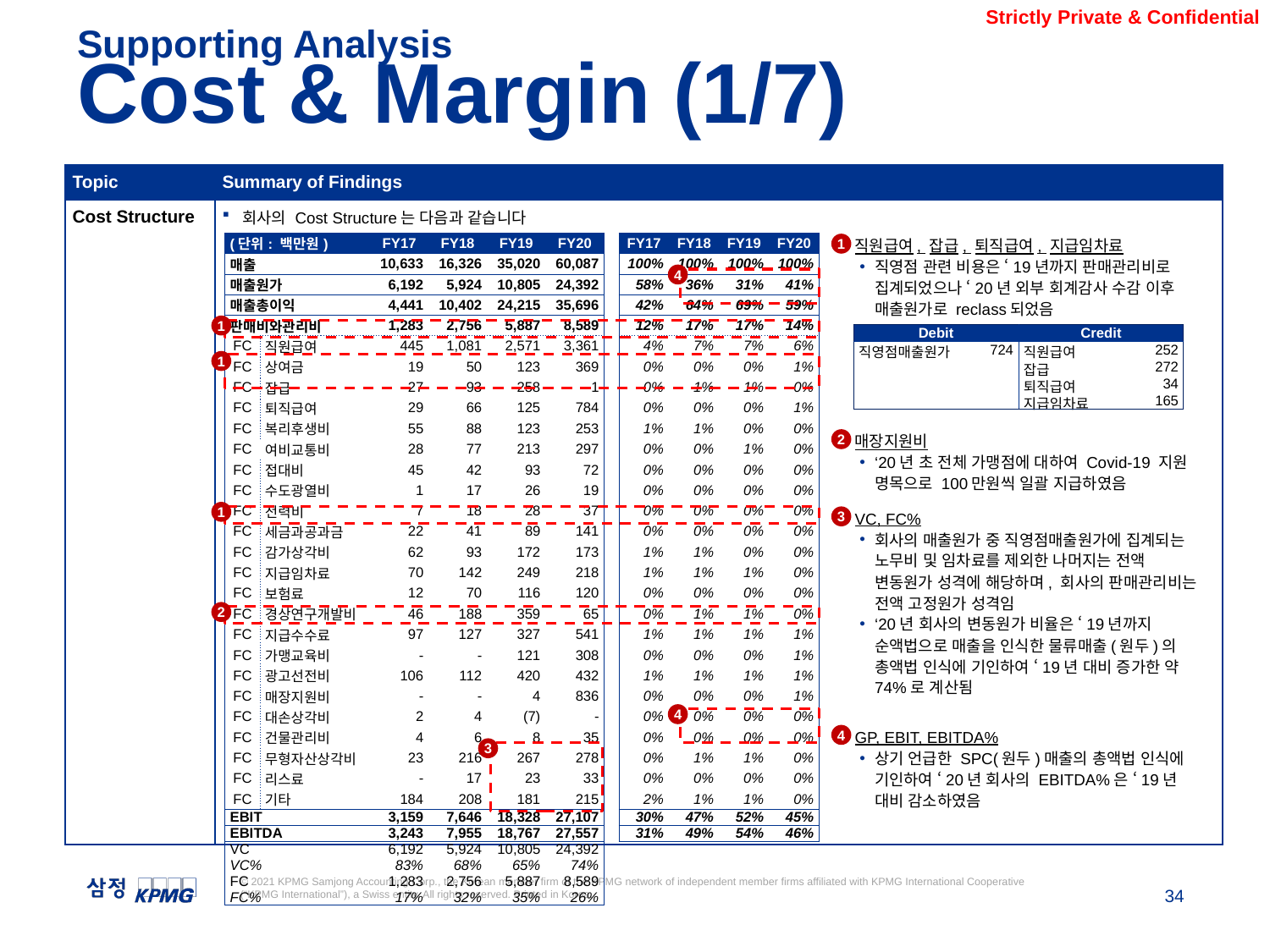

Supporting Analysis
Cost & Margin (1/7)
| Topic | Summary of Findings |
| --- | --- |
| Cost Structure | 회사의 Cost Structure는 다음과 같습니다 |
| (단위: 백만원) |  | FY17 | FY18 | FY19 | FY20 |  | FY17 | FY18 | FY19 | FY20 |
| --- | --- | --- | --- | --- | --- | --- | --- | --- | --- | --- |
| 매출 |  | 10,633 | 16,326 | 35,020 | 60,087 |  | 100% | 100% | 100% | 100% |
| 매출원가 |  | 6,192 | 5,924 | 10,805 | 24,392 |  | 58% | 36% | 31% | 41% |
| 매출총이익 |  | 4,441 | 10,402 | 24,215 | 35,696 |  | 42% | 64% | 69% | 59% |
| 판매비와관리비 |  | 1,283 | 2,756 | 5,887 | 8,589 |  | 12% | 17% | 17% | 14% |
| FC | 직원급여 | 445 | 1,081 | 2,571 | 3,361 |  | 4% | 7% | 7% | 6% |
| FC | 상여금 | 19 | 50 | 123 | 369 |  | 0% | 0% | 0% | 1% |
| FC | 잡급 | 27 | 93 | 258 | 1 |  | 0% | 1% | 1% | 0% |
| FC | 퇴직급여 | 29 | 66 | 125 | 784 |  | 0% | 0% | 0% | 1% |
| FC | 복리후생비 | 55 | 88 | 123 | 253 |  | 1% | 1% | 0% | 0% |
| FC | 여비교통비 | 28 | 77 | 213 | 297 |  | 0% | 0% | 1% | 0% |
| FC | 접대비 | 45 | 42 | 93 | 72 |  | 0% | 0% | 0% | 0% |
| FC | 수도광열비 | 1 | 17 | 26 | 19 |  | 0% | 0% | 0% | 0% |
| FC | 전력비 | 7 | 18 | 28 | 37 |  | 0% | 0% | 0% | 0% |
| FC | 세금과공과금 | 22 | 41 | 89 | 141 |  | 0% | 0% | 0% | 0% |
| FC | 감가상각비 | 62 | 93 | 172 | 173 |  | 1% | 1% | 0% | 0% |
| FC | 지급임차료 | 70 | 142 | 249 | 218 |  | 1% | 1% | 1% | 0% |
| FC | 보험료 | 12 | 70 | 116 | 120 |  | 0% | 0% | 0% | 0% |
| FC | 경상연구개발비 | 46 | 188 | 359 | 65 |  | 0% | 1% | 1% | 0% |
| FC | 지급수수료 | 97 | 127 | 327 | 541 |  | 1% | 1% | 1% | 1% |
| FC | 가맹교육비 | - | - | 121 | 308 |  | 0% | 0% | 0% | 1% |
| FC | 광고선전비 | 106 | 112 | 420 | 432 |  | 1% | 1% | 1% | 1% |
| FC | 매장지원비 | - | - | 4 | 836 |  | 0% | 0% | 0% | 1% |
| FC | 대손상각비 | 2 | 4 | (7) | - |  | 0% | 0% | 0% | 0% |
| FC | 건물관리비 | 4 | 6 | 8 | 35 |  | 0% | 0% | 0% | 0% |
| FC | 무형자산상각비 | 23 | 216 | 267 | 278 |  | 0% | 1% | 1% | 0% |
| FC | 리스료 | - | 17 | 23 | 33 |  | 0% | 0% | 0% | 0% |
| FC | 기타 | 184 | 208 | 181 | 215 |  | 2% | 1% | 1% | 0% |
| EBIT |  | 3,159 | 7,646 | 18,328 | 27,107 |  | 30% | 47% | 52% | 45% |
| EBITDA |  | 3,243 | 7,955 | 18,767 | 27,557 |  | 31% | 49% | 54% | 46% |
| VC |  | 6,192 | 5,924 | 10,805 | 24,392 |  |  |  |  |  |
| VC% |  | 83% | 68% | 65% | 74% |  |  |  |  |  |
| FC |  | 1,283 | 2,756 | 5,887 | 8,589 |  |  |  |  |  |
| FC% |  | 17% | 32% | 35% | 26% |  |  |  |  |  |
1
직원급여, 잡급, 퇴직급여, 지급임차료
직영점 관련 비용은 ‘19년까지 판매관리비로 집계되었으나 ‘20년 외부 회계감사 수감 이후 매출원가로 reclass되었음
4

1

| Debit |  | Credit |  |
| --- | --- | --- | --- |
| 직영점매출원가 | 724 | 직원급여 | 252 |
|  |  | 잡급 | 272 |
|  |  | 퇴직급여 | 34 |
|  |  | 지급임차료 | 165 |
1

2
매장지원비
‘20년 초 전체 가맹점에 대하여 Covid-19 지원 명목으로 100만원씩 일괄 지급하였음
1

3
VC, FC%
회사의 매출원가 중 직영점매출원가에 집계되는 노무비 및 임차료를 제외한 나머지는 전액 변동원가 성격에 해당하며, 회사의 판매관리비는 전액 고정원가 성격임
‘20년 회사의 변동원가 비율은 ‘19년까지 순액법으로 매출을 인식한 물류매출(원두)의 총액법 인식에 기인하여 ‘19년 대비 증가한 약 74%로 계산됨
2

4

4
GP, EBIT, EBITDA%
상기 언급한 SPC(원두)매출의 총액법 인식에 기인하여 ‘20년 회사의 EBITDA%은 ‘19년 대비 감소하였음
3